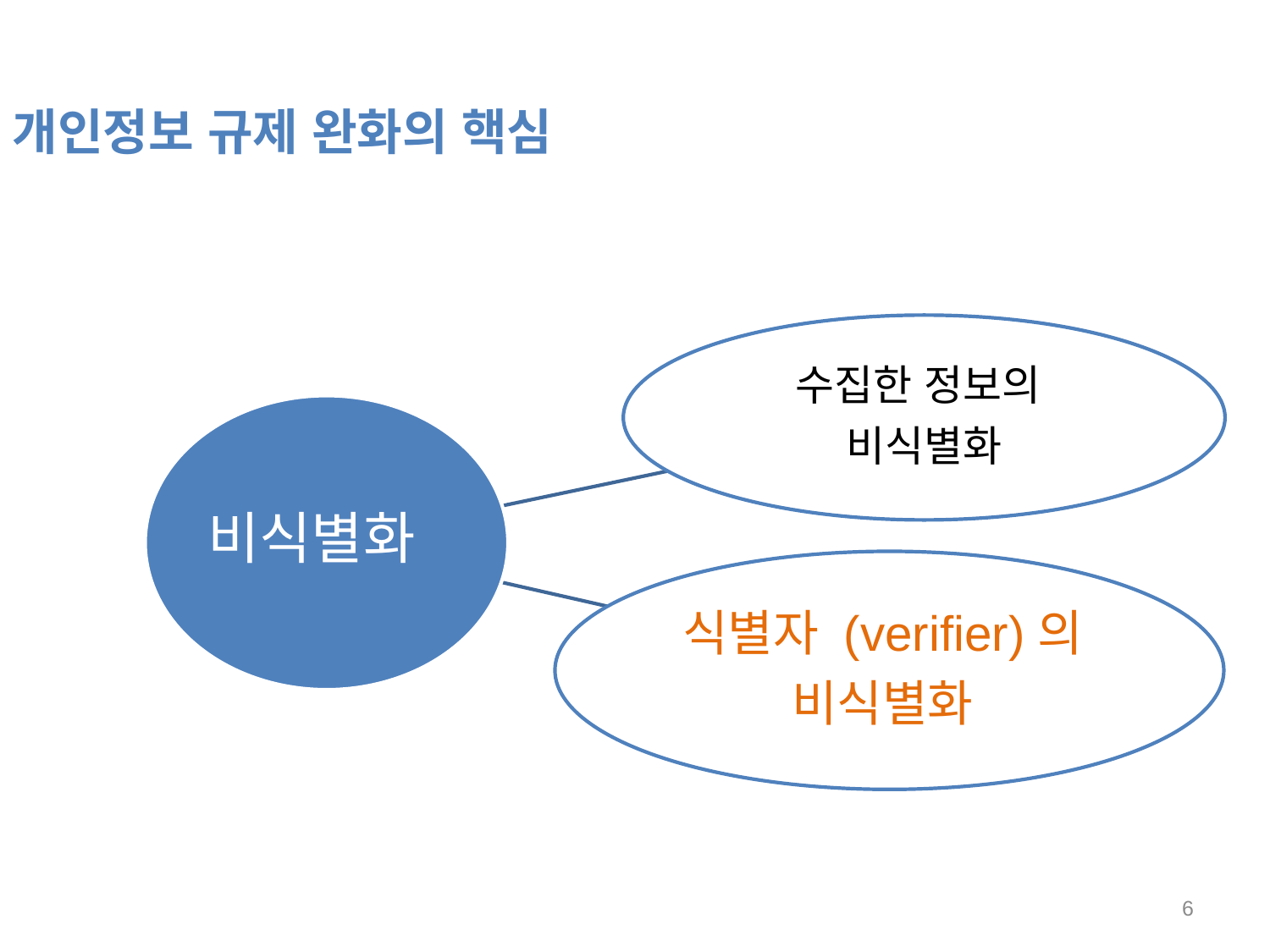

개인정보 규제 완화의 핵심
수집한 정보의
비식별화
식별자 (verifier)의
비식별화
비식별화
6